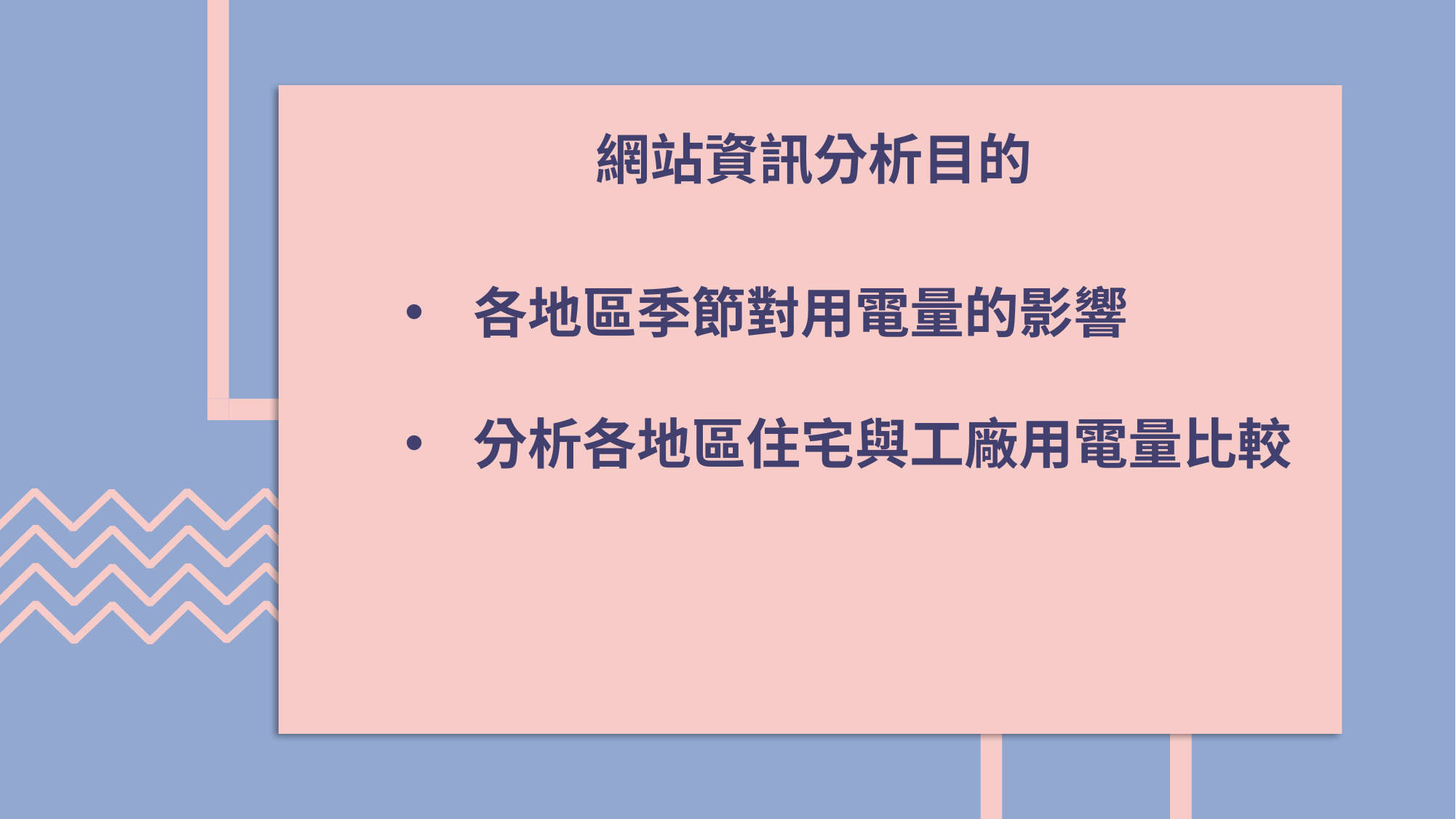

網站資訊分析目的

各地區季節對用電量的影響
分析各地區住宅與工廠用電量比較